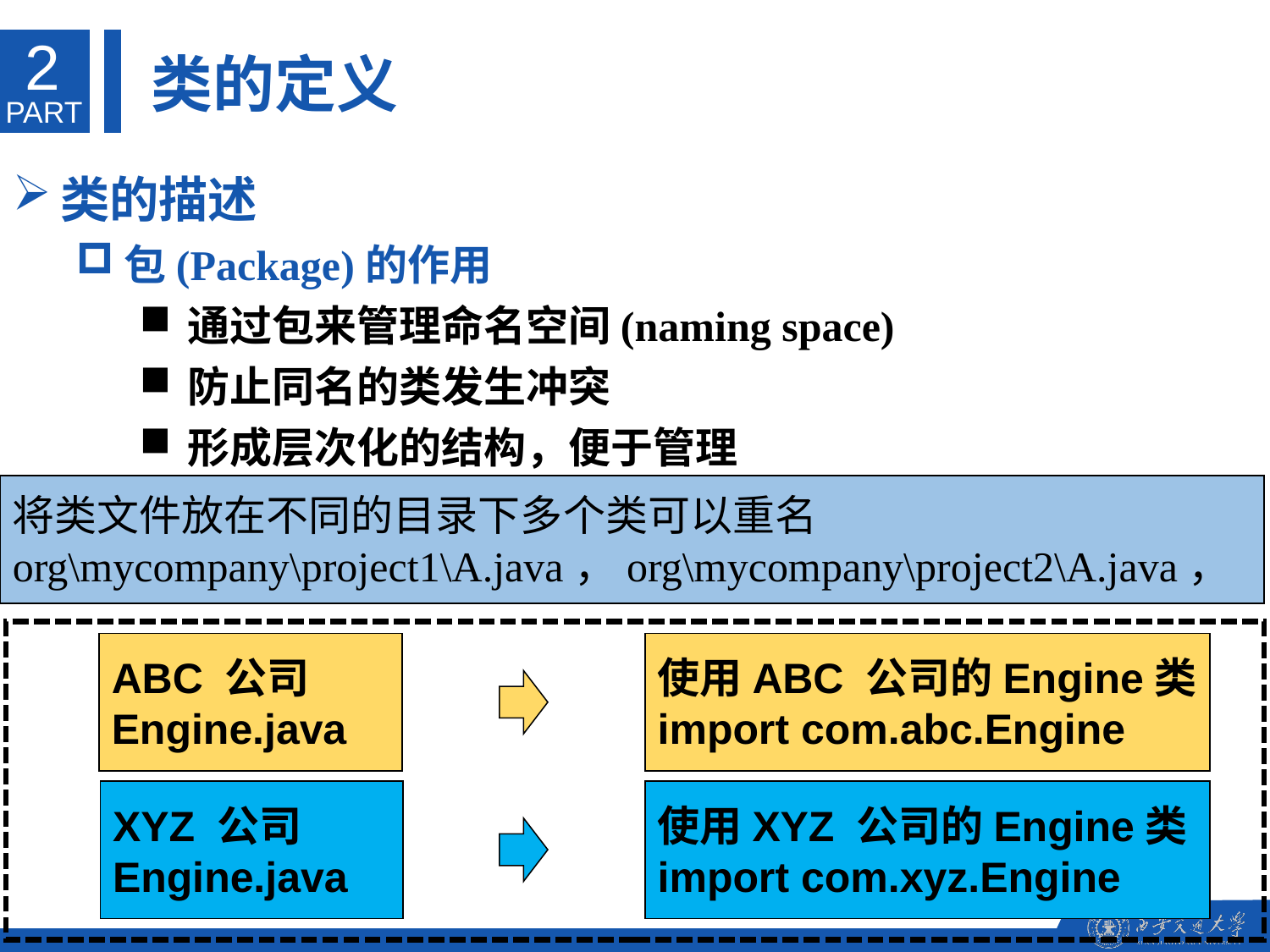

2
类的定义
PART
类的描述
包(Package)的作用
通过包来管理命名空间(naming space)
防止同名的类发生冲突
形成层次化的结构，便于管理
将类文件放在不同的目录下多个类可以重名
org\mycompany\project1\A.java，org\mycompany\project2\A.java，

ABC 公司
Engine.java
使用ABC 公司的Engine类
import com.abc.Engine

XYZ 公司
Engine.java
使用XYZ 公司的Engine类
import com.xyz.Engine